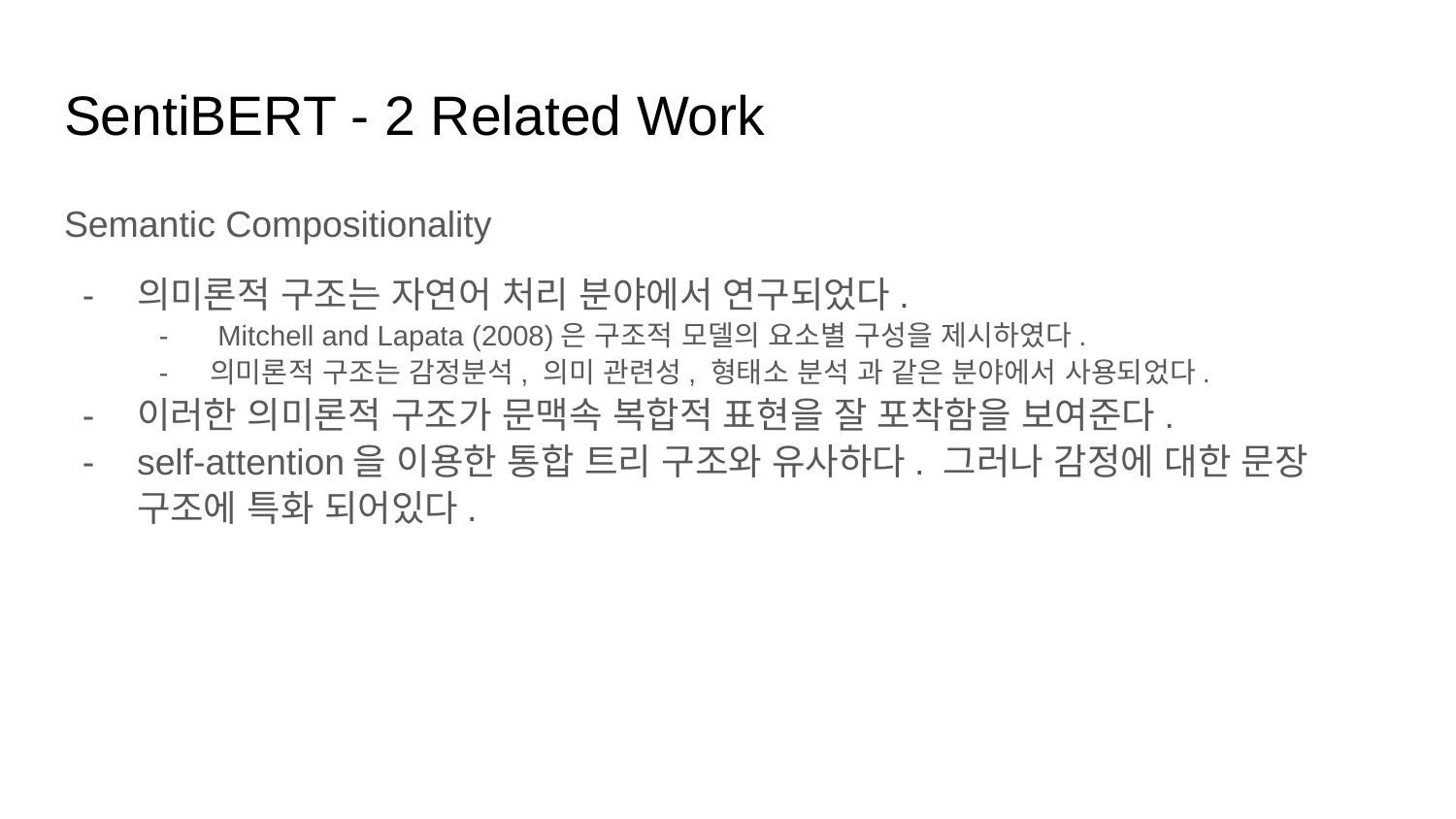

# SentiBERT - 2 Related Work
Semantic Compositionality
의미론적 구조는 자연어 처리 분야에서 연구되었다.
 Mitchell and Lapata (2008)은 구조적 모델의 요소별 구성을 제시하였다.
의미론적 구조는 감정분석, 의미 관련성, 형태소 분석 과 같은 분야에서 사용되었다.
이러한 의미론적 구조가 문맥속 복합적 표현을 잘 포착함을 보여준다.
self-attention을 이용한 통합 트리 구조와 유사하다. 그러나 감정에 대한 문장 구조에 특화 되어있다.